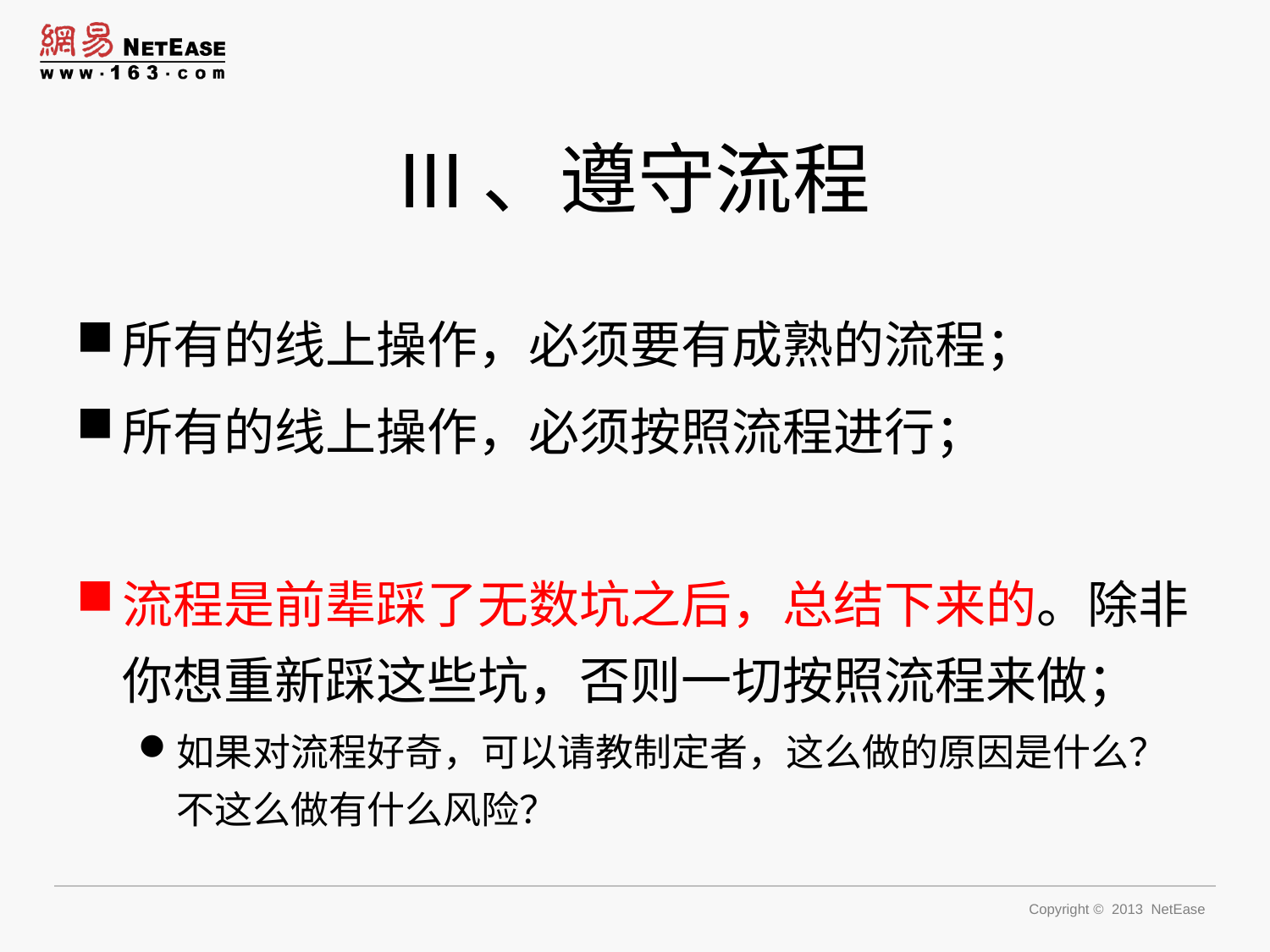

# III、遵守流程
所有的线上操作，必须要有成熟的流程；
所有的线上操作，必须按照流程进行；

流程是前辈踩了无数坑之后，总结下来的。除非你想重新踩这些坑，否则一切按照流程来做；
如果对流程好奇，可以请教制定者，这么做的原因是什么？不这么做有什么风险？